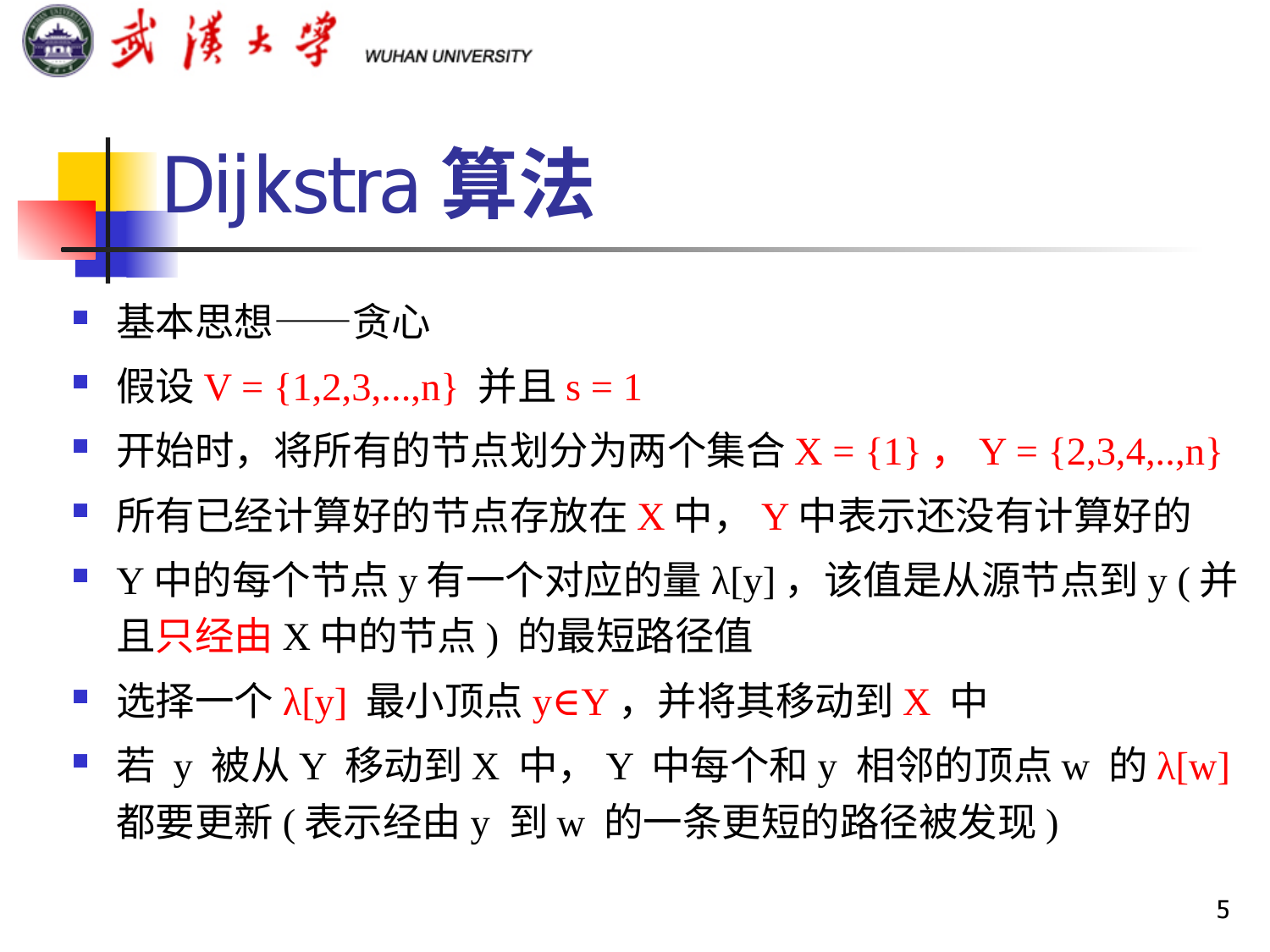

Dijkstra算法
基本思想——贪心
假设V = {1,2,3,...,n} 并且s = 1
开始时，将所有的节点划分为两个集合X = {1}，Y = {2,3,4,..,n}
所有已经计算好的节点存放在X中，Y中表示还没有计算好的
Y中的每个节点y有一个对应的量λ[y]，该值是从源节点到y (并且只经由X中的节点) 的最短路径值
选择一个λ[y] 最小顶点y∈Y，并将其移动到X 中
若 y 被从Y 移动到X 中，Y 中每个和y 相邻的顶点w 的λ[w]都要更新(表示经由y 到w 的一条更短的路径被发现)

5
5